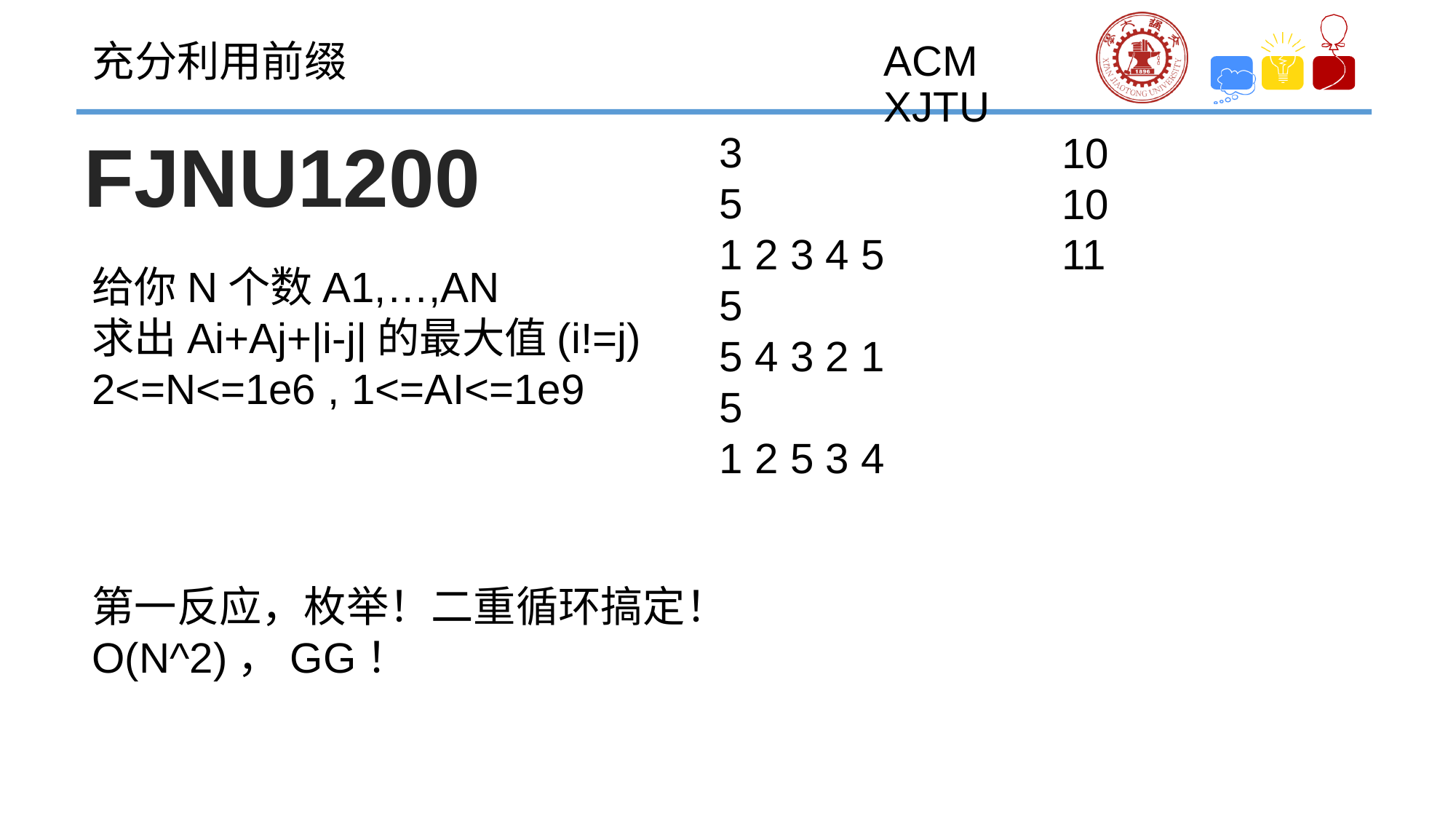

充分利用前缀
FJNU1200
3
5
1 2 3 4 5
5
5 4 3 2 1
5
1 2 5 3 4
10
10
11
给你N个数A1,…,AN
求出Ai+Aj+|i-j|的最大值(i!=j)
2<=N<=1e6 , 1<=AI<=1e9
第一反应，枚举！二重循环搞定！
O(N^2)，GG！